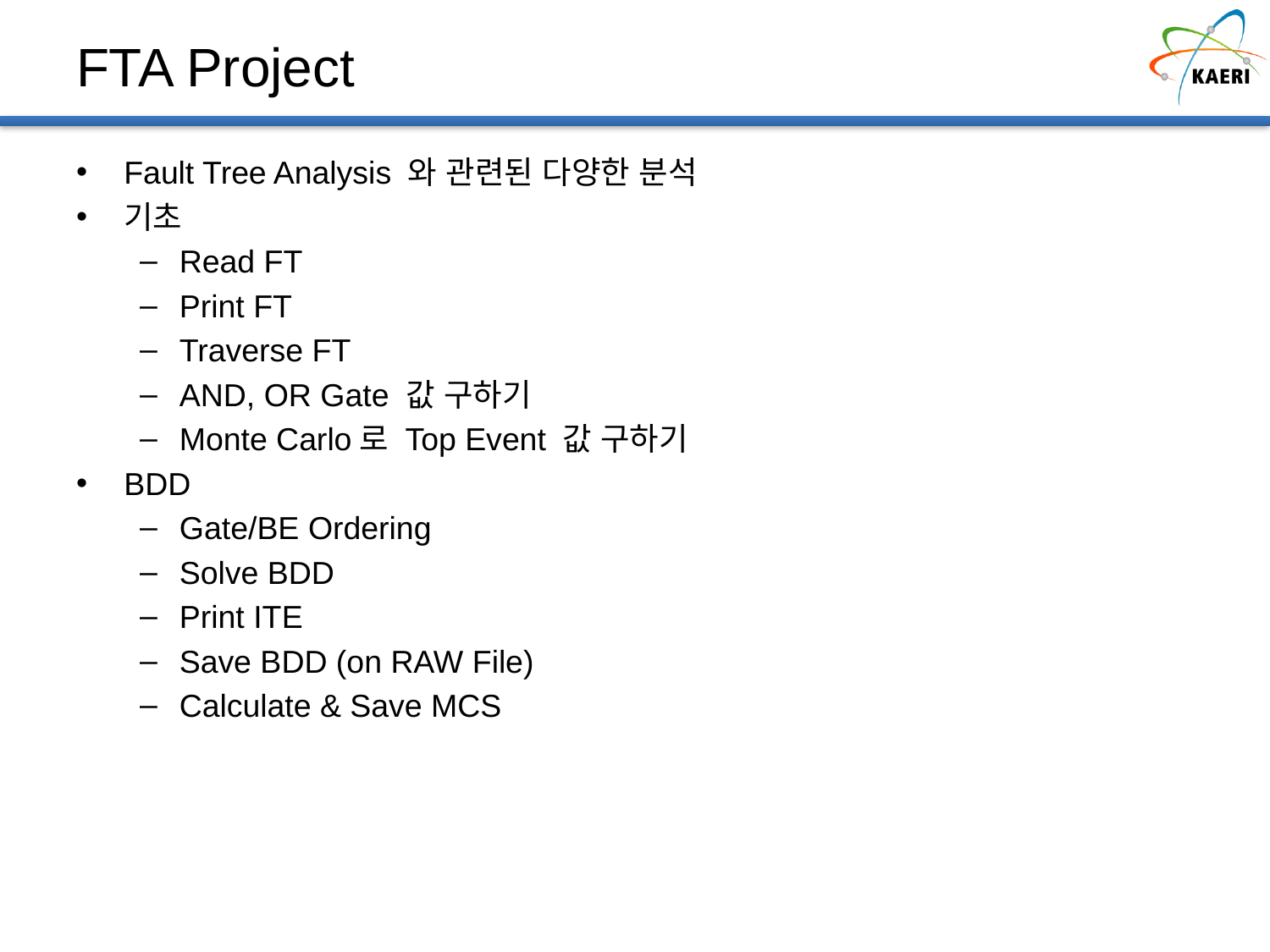

# FTA Project
Fault Tree Analysis 와 관련된 다양한 분석
기초
Read FT
Print FT
Traverse FT
AND, OR Gate 값 구하기
Monte Carlo로 Top Event 값 구하기
BDD
Gate/BE Ordering
Solve BDD
Print ITE
Save BDD (on RAW File)
Calculate & Save MCS